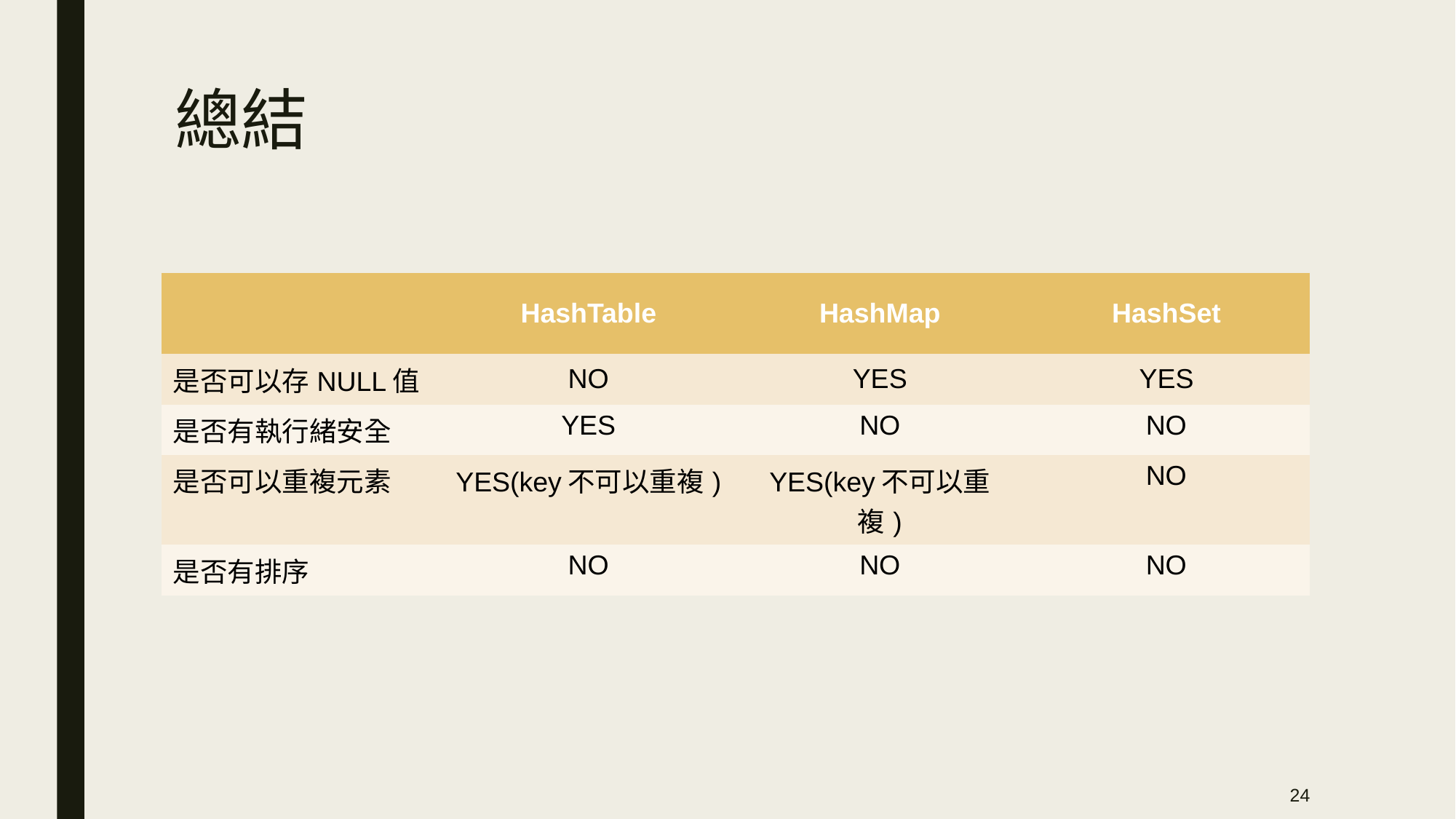

# 總結
|  | HashTable | HashMap | HashSet |
| --- | --- | --- | --- |
| 是否可以存NULL值 | NO | YES | YES |
| 是否有執行緒安全 | YES | NO | NO |
| 是否可以重複元素 | YES(key不可以重複) | YES(key不可以重複) | NO |
| 是否有排序 | NO | NO | NO |
24